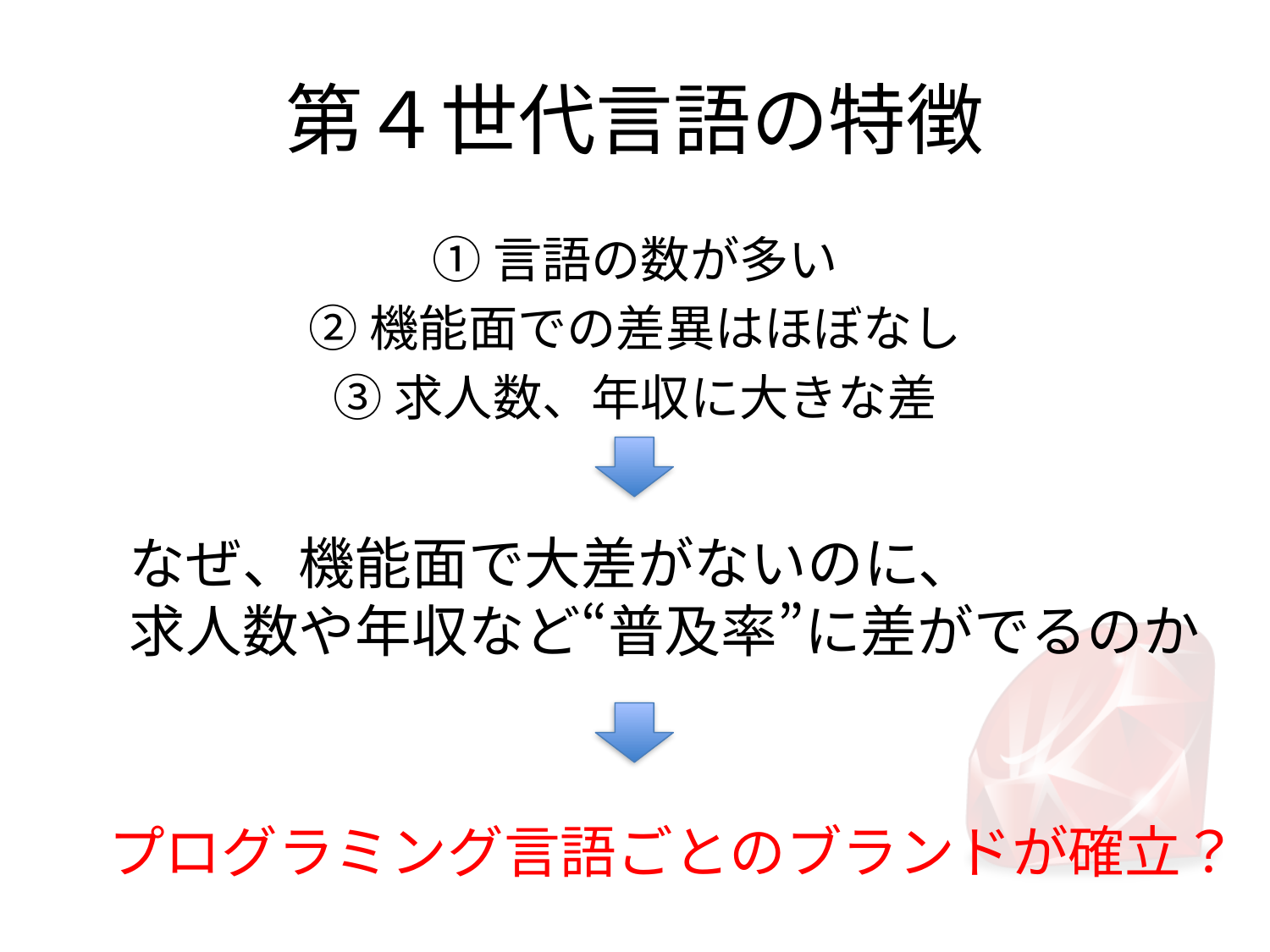

# 第４世代言語の特徴
①言語の数が多い
②機能面での差異はほぼなし
③求人数、年収に大きな差

なぜ、機能面で大差がないのに、
求人数や年収など“普及率”に差がでるのか

プログラミング言語ごとのブランドが確立？